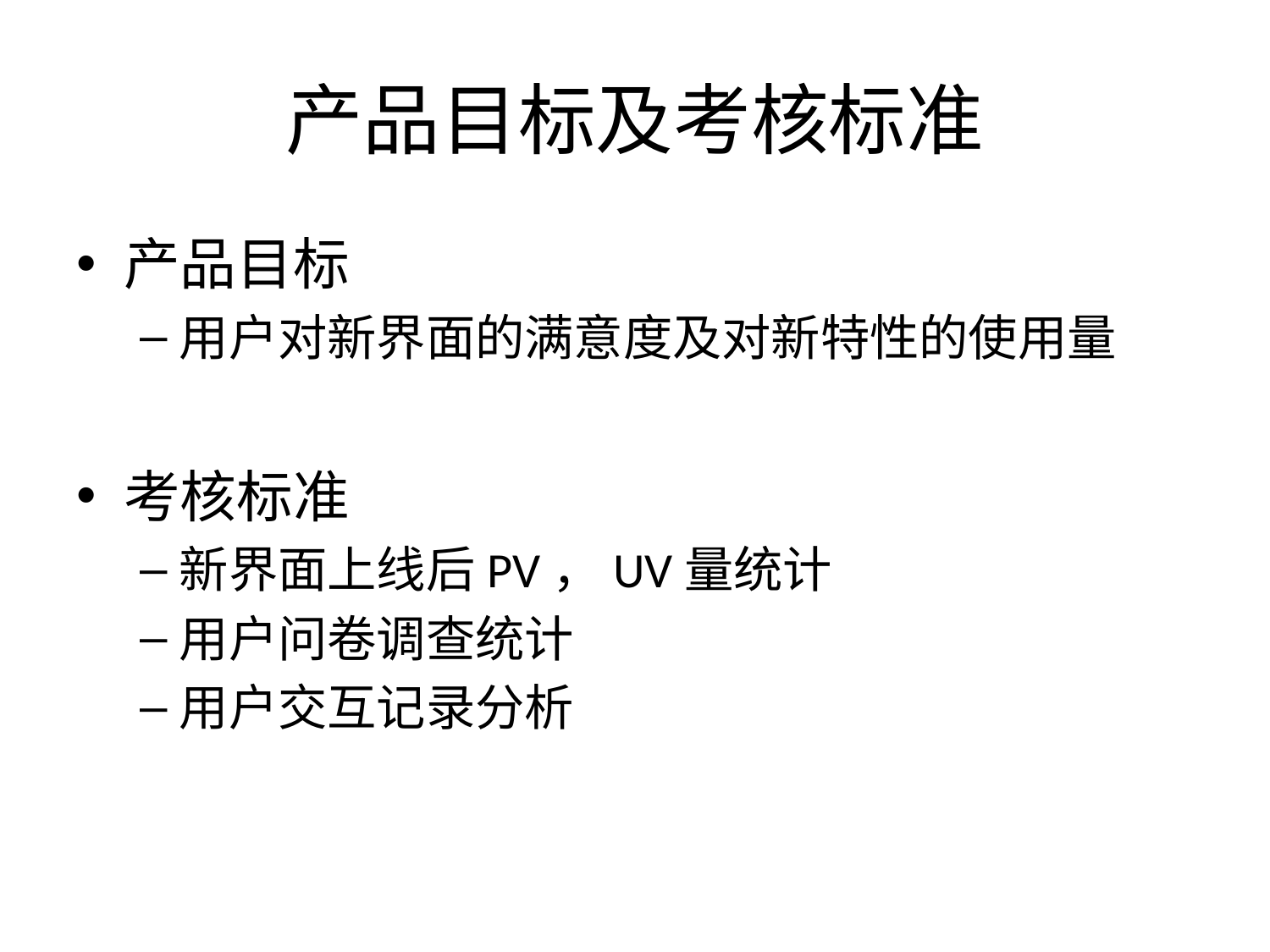

# 产品目标及考核标准
产品目标
用户对新界面的满意度及对新特性的使用量

考核标准
新界面上线后PV，UV量统计
用户问卷调查统计
用户交互记录分析